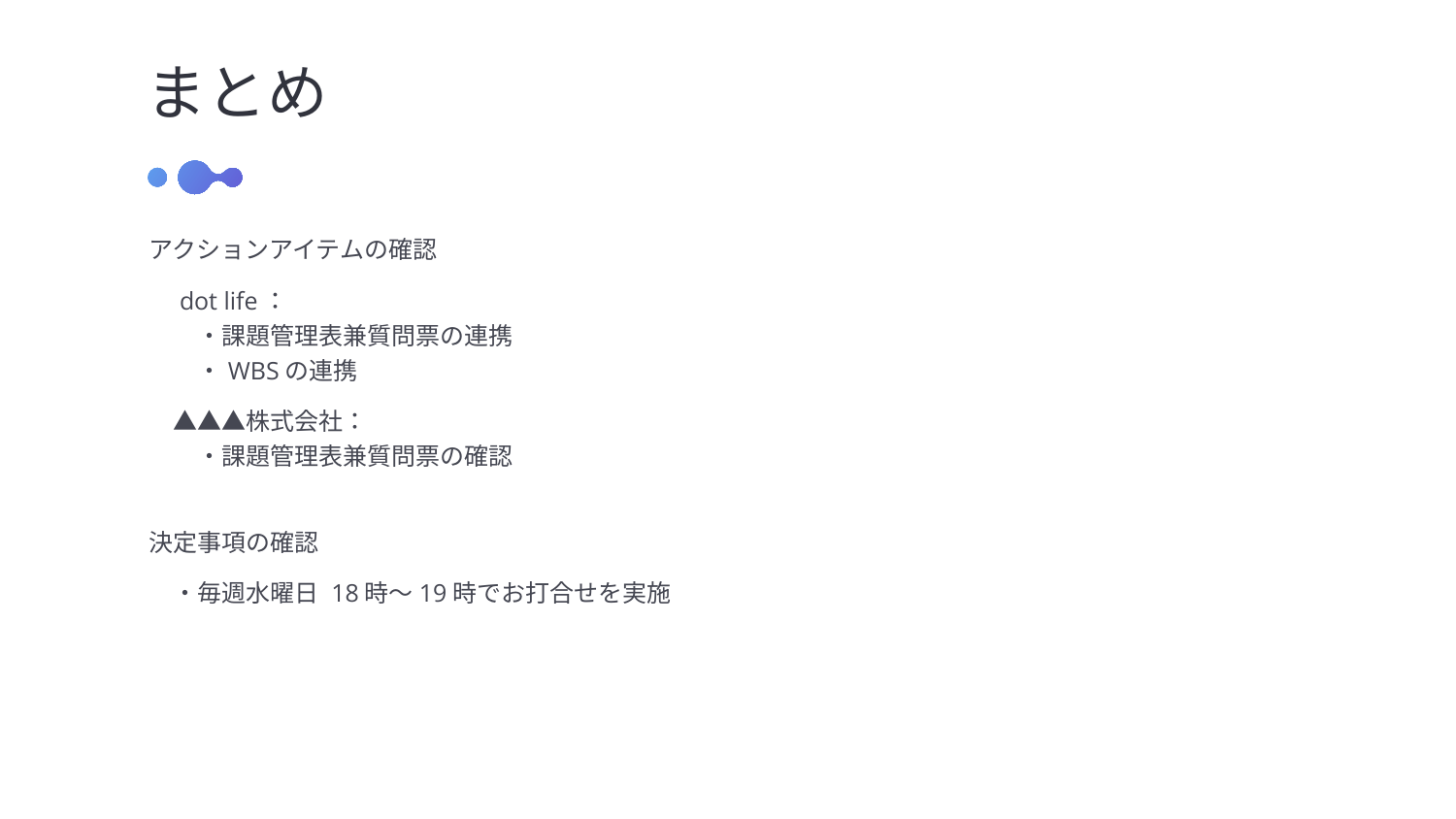

まとめ

アクションアイテムの確認
　dot life：
　　・課題管理表兼質問票の連携
　　・WBSの連携
　▲▲▲株式会社：
　　・課題管理表兼質問票の確認
決定事項の確認
　・毎週水曜日 18時〜19時でお打合せを実施